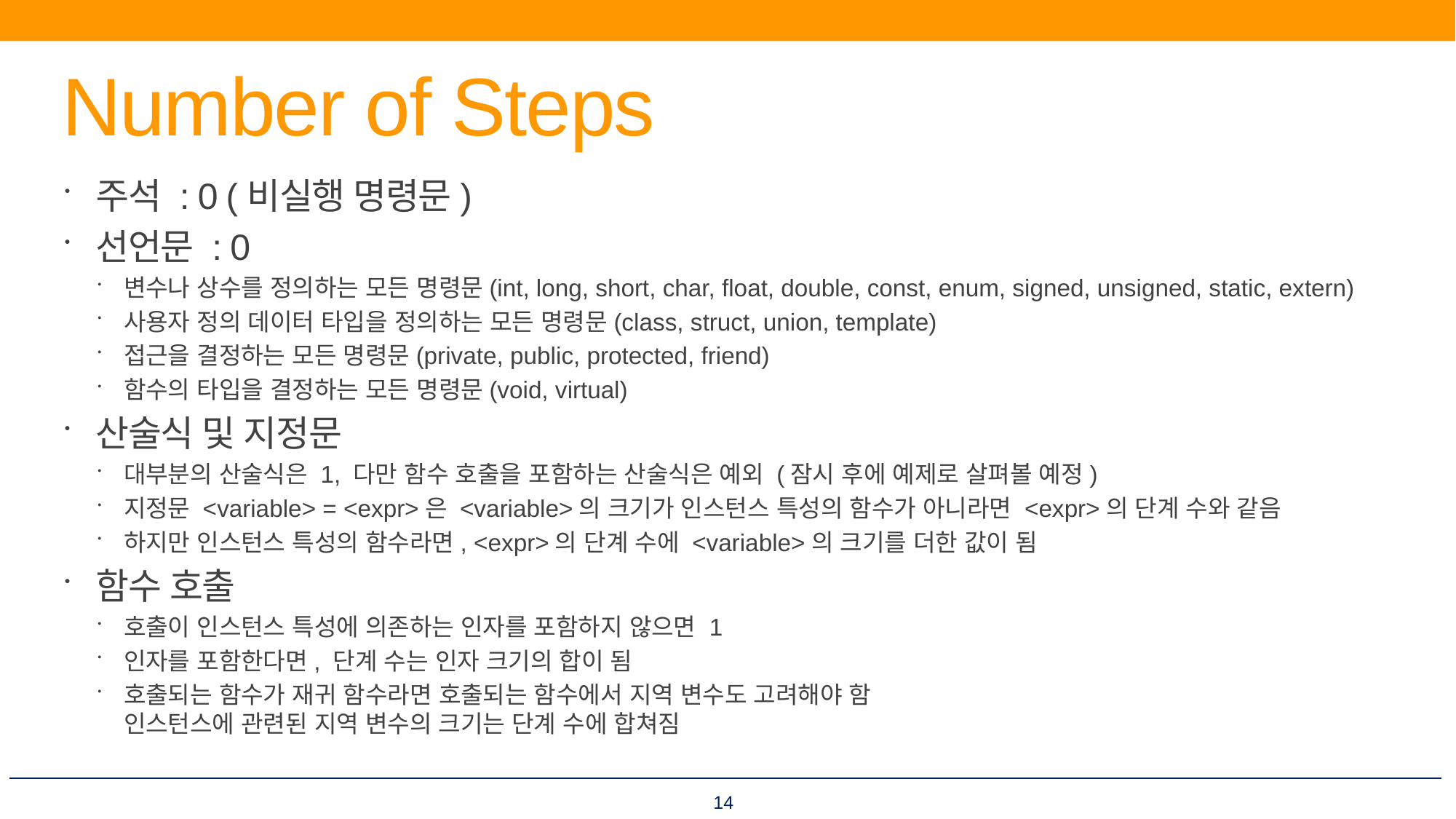

# Number of Steps
주석 : 0 (비실행 명령문)
선언문 : 0
변수나 상수를 정의하는 모든 명령문(int, long, short, char, float, double, const, enum, signed, unsigned, static, extern)
사용자 정의 데이터 타입을 정의하는 모든 명령문(class, struct, union, template)
접근을 결정하는 모든 명령문(private, public, protected, friend)
함수의 타입을 결정하는 모든 명령문(void, virtual)
산술식 및 지정문
대부분의 산술식은 1, 다만 함수 호출을 포함하는 산술식은 예외 (잠시 후에 예제로 살펴볼 예정)
지정문 <variable> = <expr>은 <variable>의 크기가 인스턴스 특성의 함수가 아니라면 <expr>의 단계 수와 같음
하지만 인스턴스 특성의 함수라면, <expr>의 단계 수에 <variable>의 크기를 더한 값이 됨
함수 호출
호출이 인스턴스 특성에 의존하는 인자를 포함하지 않으면 1
인자를 포함한다면, 단계 수는 인자 크기의 합이 됨
호출되는 함수가 재귀 함수라면 호출되는 함수에서 지역 변수도 고려해야 함
인스턴스에 관련된 지역 변수의 크기는 단계 수에 합쳐짐

14